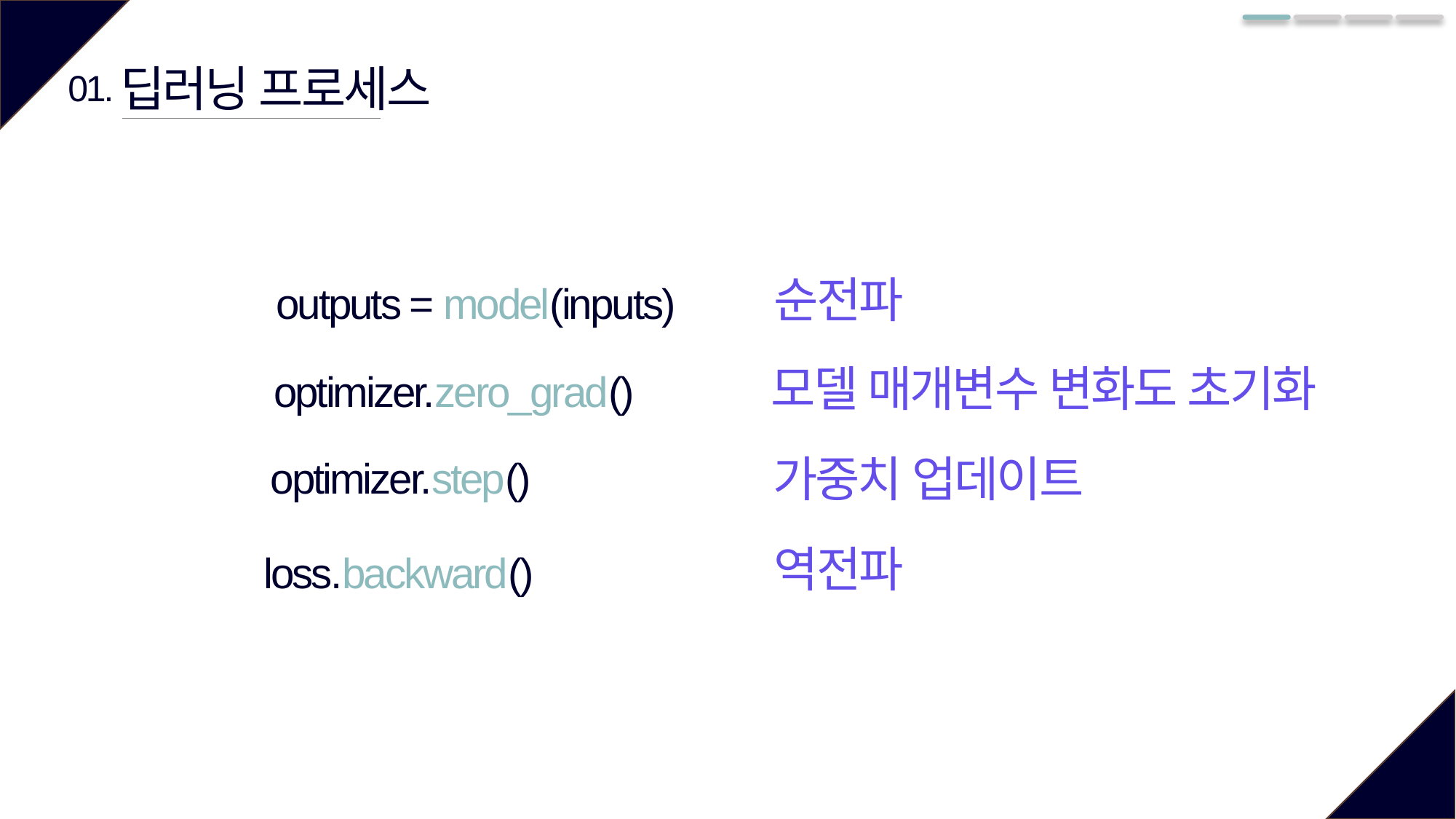

딥러닝 프로세스
01.
순전파
outputs = model(inputs)
모델 매개변수 변화도 초기화
optimizer.zero_grad()
가중치 업데이트
optimizer.step()
역전파
loss.backward()